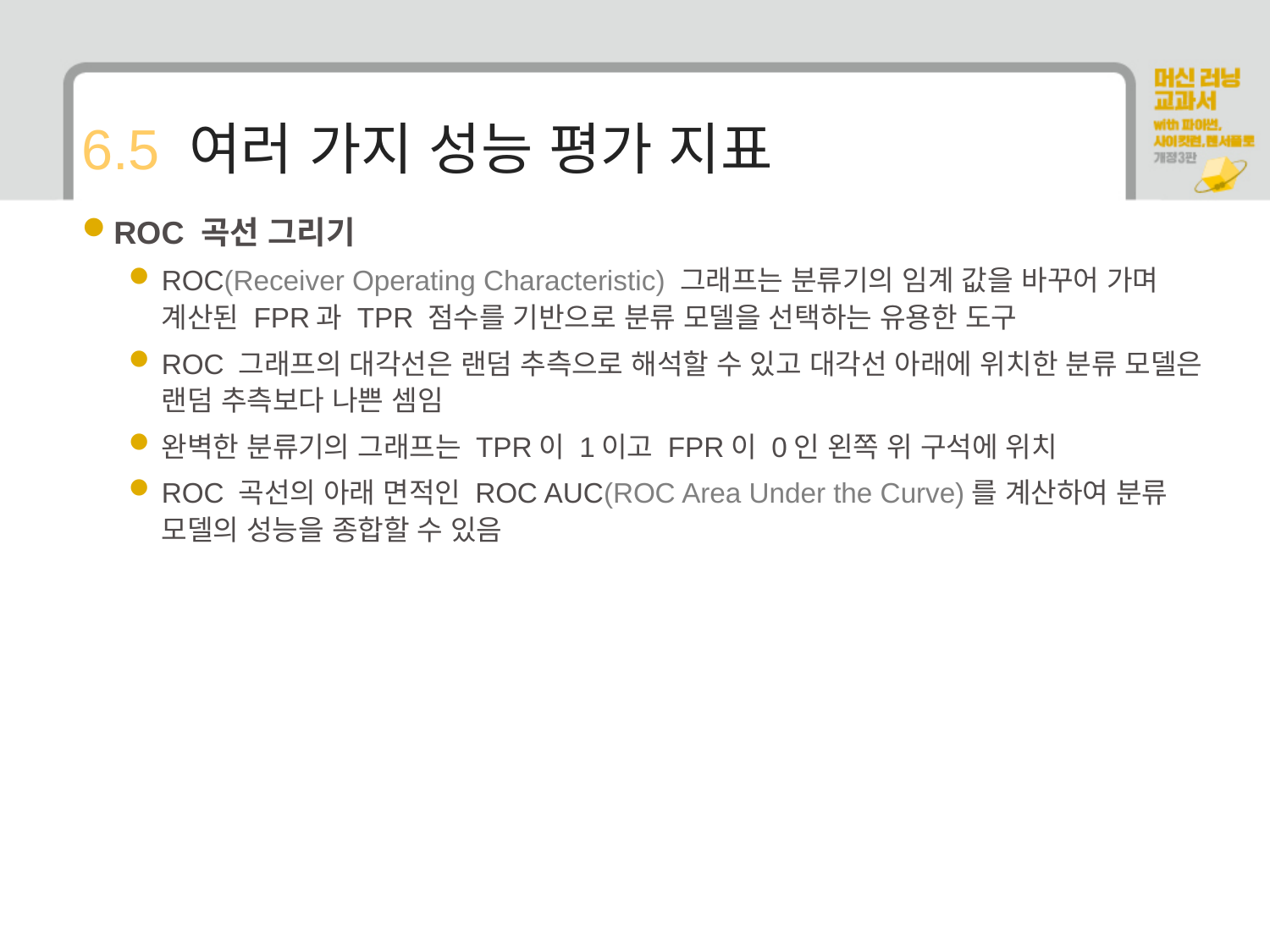

# 6.5 여러 가지 성능 평가 지표
ROC 곡선 그리기
ROC(Receiver Operating Characteristic) 그래프는 분류기의 임계 값을 바꾸어 가며 계산된 FPR과 TPR 점수를 기반으로 분류 모델을 선택하는 유용한 도구
ROC 그래프의 대각선은 랜덤 추측으로 해석할 수 있고 대각선 아래에 위치한 분류 모델은 랜덤 추측보다 나쁜 셈임
완벽한 분류기의 그래프는 TPR이 1이고 FPR이 0인 왼쪽 위 구석에 위치
ROC 곡선의 아래 면적인 ROC AUC(ROC Area Under the Curve)를 계산하여 분류 모델의 성능을 종합할 수 있음